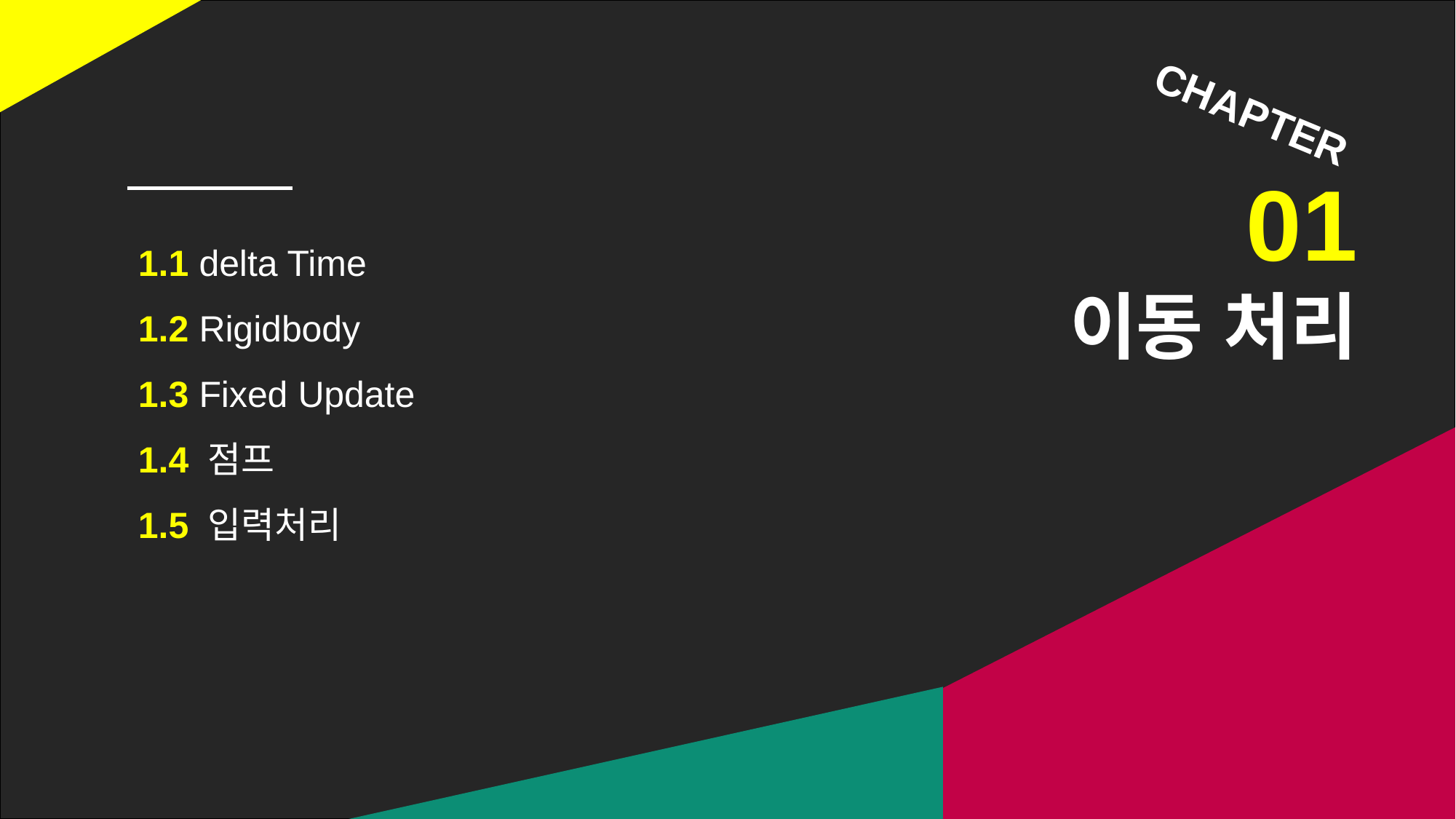

CHAPTER
01
이동 처리
1.1 delta Time
1.2 Rigidbody
1.3 Fixed Update
1.4 점프
1.5 입력처리